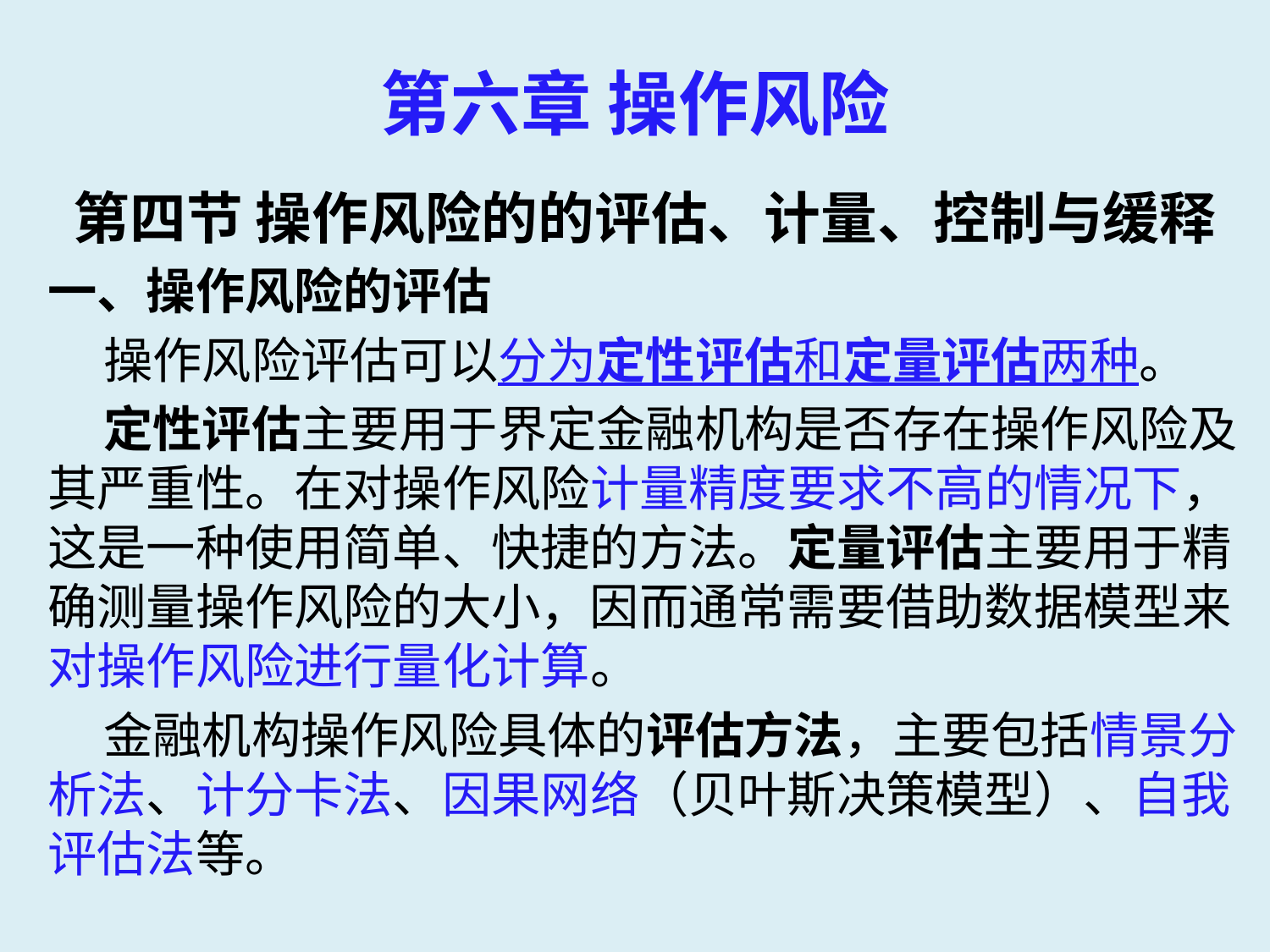

# 第六章 操作风险
第四节 操作风险的的评估、计量、控制与缓释
一、操作风险的评估
    操作风险评估可以分为定性评估和定量评估两种。
    定性评估主要用于界定金融机构是否存在操作风险及其严重性。在对操作风险计量精度要求不高的情况下，这是一种使用简单、快捷的方法。定量评估主要用于精确测量操作风险的大小，因而通常需要借助数据模型来对操作风险进行量化计算。
    金融机构操作风险具体的评估方法，主要包括情景分析法、计分卡法、因果网络（贝叶斯决策模型）、自我评估法等。
17